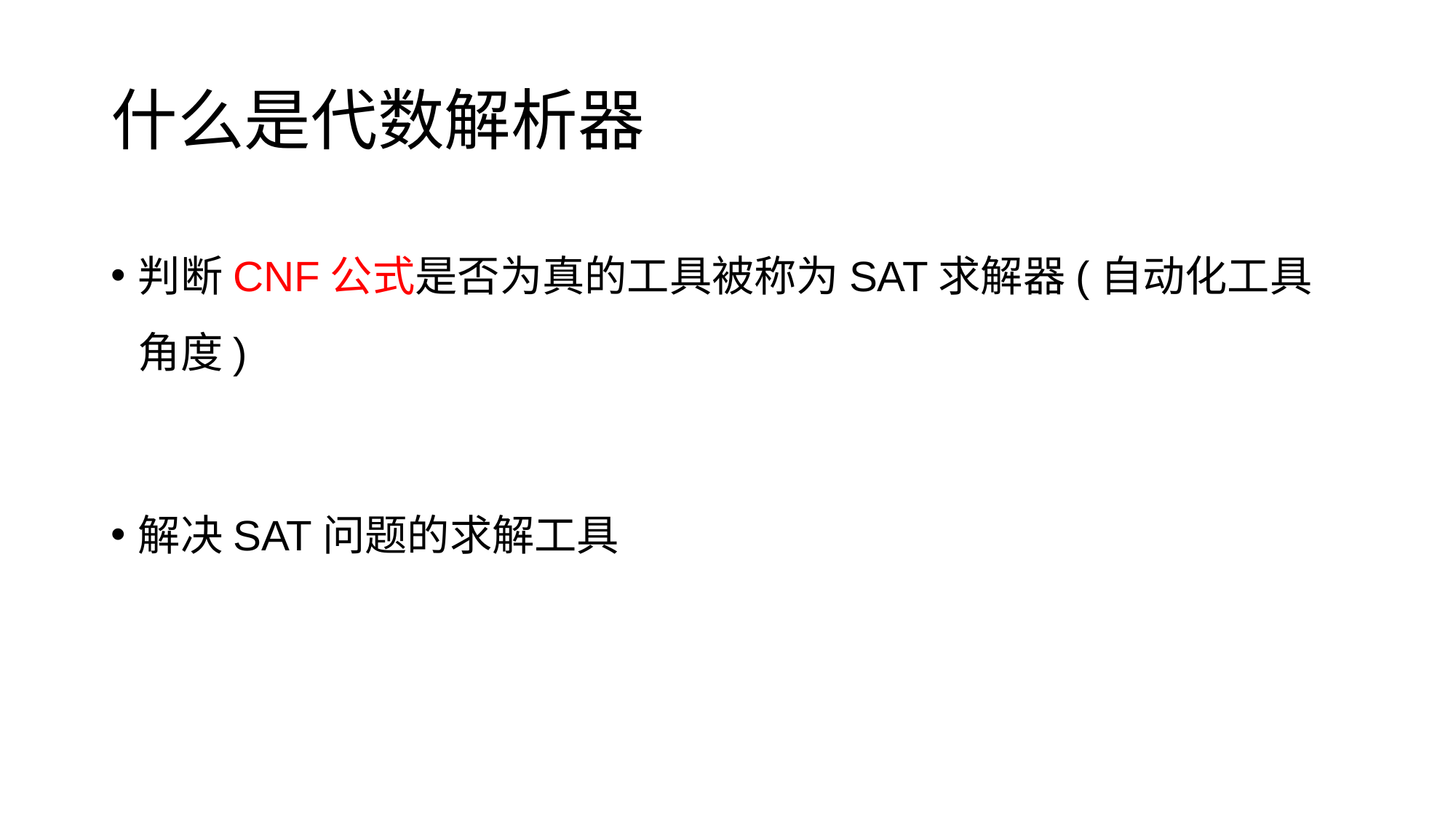

# 什么是代数解析器
判断CNF公式是否为真的工具被称为SAT求解器(自动化工具角度)

解决SAT问题的求解工具